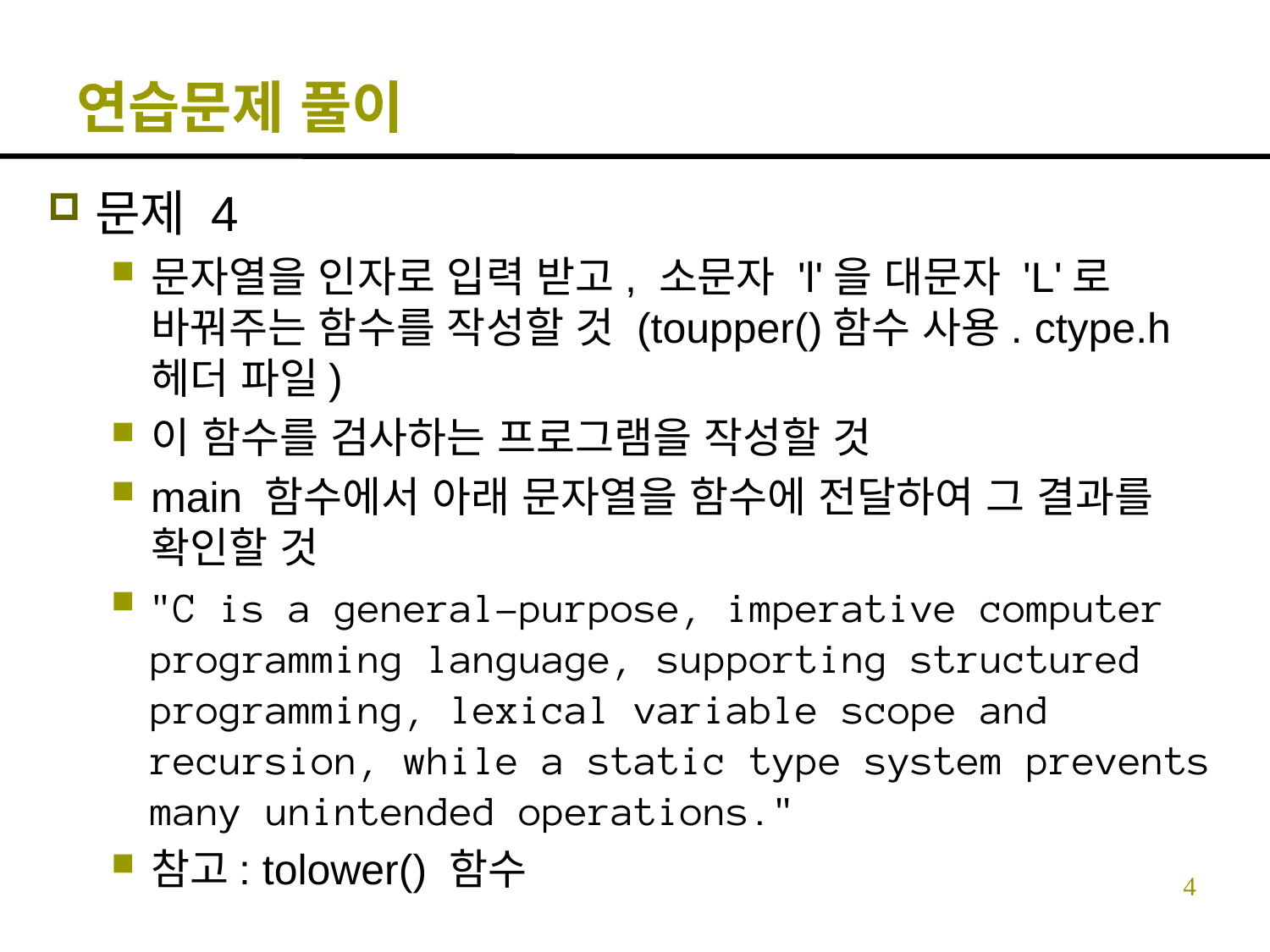

# 연습문제 풀이
문제 4
문자열을 인자로 입력 받고, 소문자 'l'을 대문자 'L'로 바꿔주는 함수를 작성할 것 (toupper()함수 사용. ctype.h 헤더 파일)
이 함수를 검사하는 프로그램을 작성할 것
main 함수에서 아래 문자열을 함수에 전달하여 그 결과를 확인할 것
"C is a general-purpose, imperative computer programming language, supporting structured programming, lexical variable scope and recursion, while a static type system prevents many unintended operations."
참고: tolower() 함수